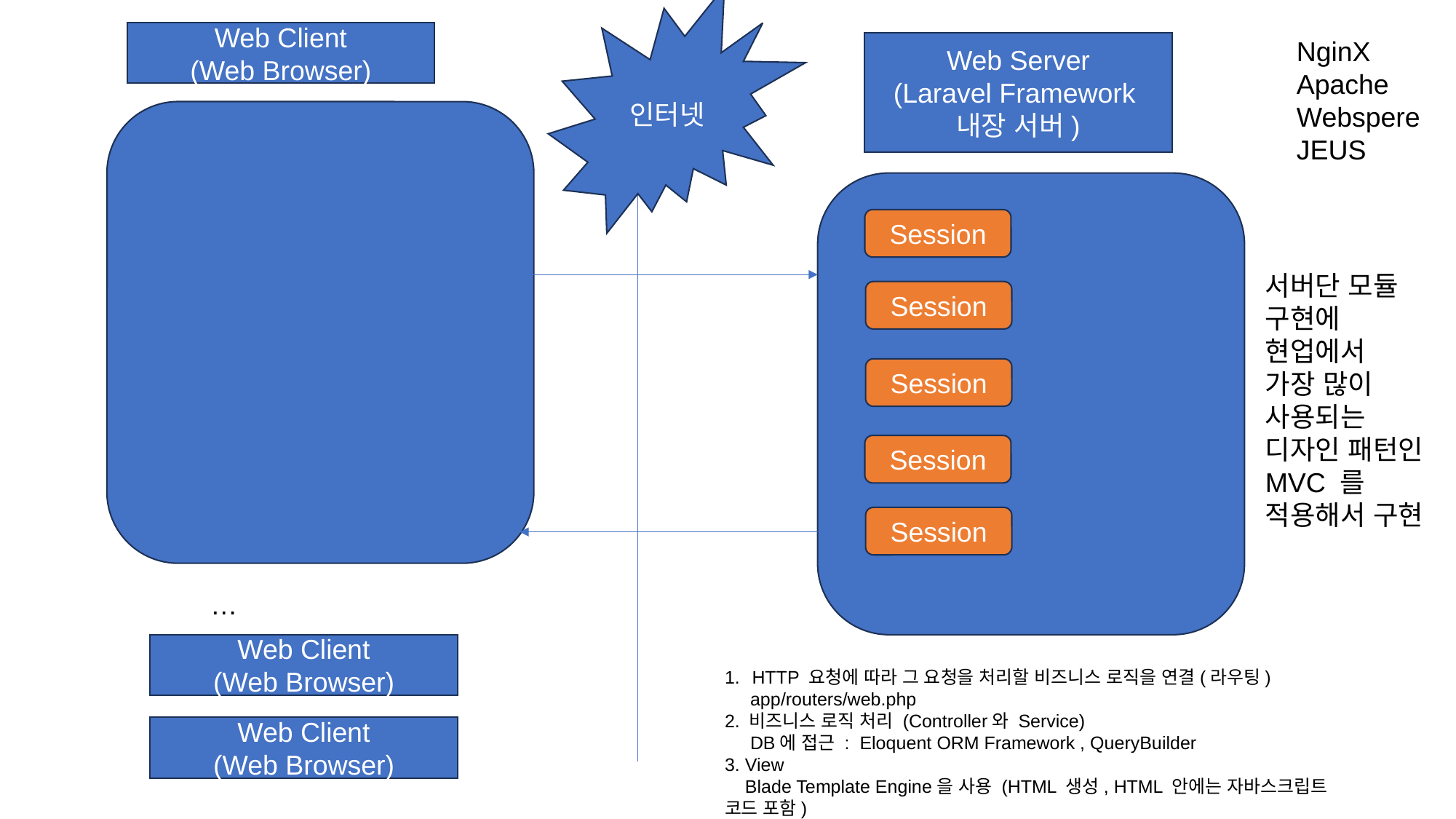

인터넷
Web Client
(Web Browser)
NginX
Apache
Webspere
JEUS
Web Server
(Laravel Framework
내장 서버)

Session
서버단 모듈
구현에
현업에서
가장 많이 사용되는
디자인 패턴인
MVC 를 적용해서 구현
Session
Session
Session
Session
…
Web Client
(Web Browser)
HTTP 요청에 따라 그 요청을 처리할 비즈니스 로직을 연결(라우팅)
     app/routers/web.php
2. 비즈니스 로직 처리 (Controller와 Service)
     DB에 접근 :  Eloquent ORM Framework , QueryBuilder
3. View
    Blade Template Engine을 사용 (HTML 생성, HTML 안에는 자바스크립트 코드 포함)
Web Client
(Web Browser)